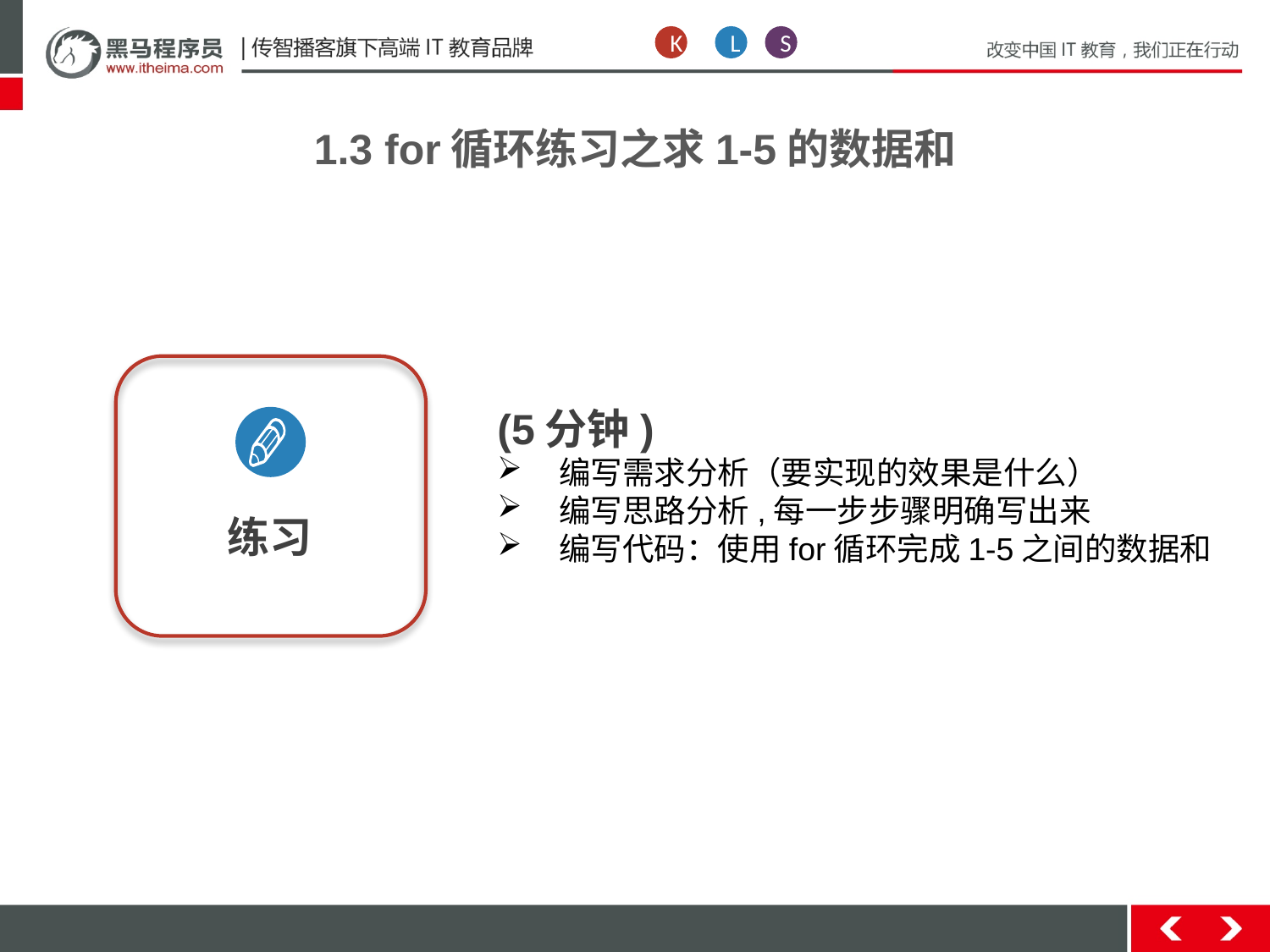

K
L
S
1.3 for循环练习之求1-5的数据和

练习
(5分钟)
  编写需求分析（要实现的效果是什么）
  编写思路分析,每一步步骤明确写出来
  编写代码：使用for循环完成1-5之间的数据和